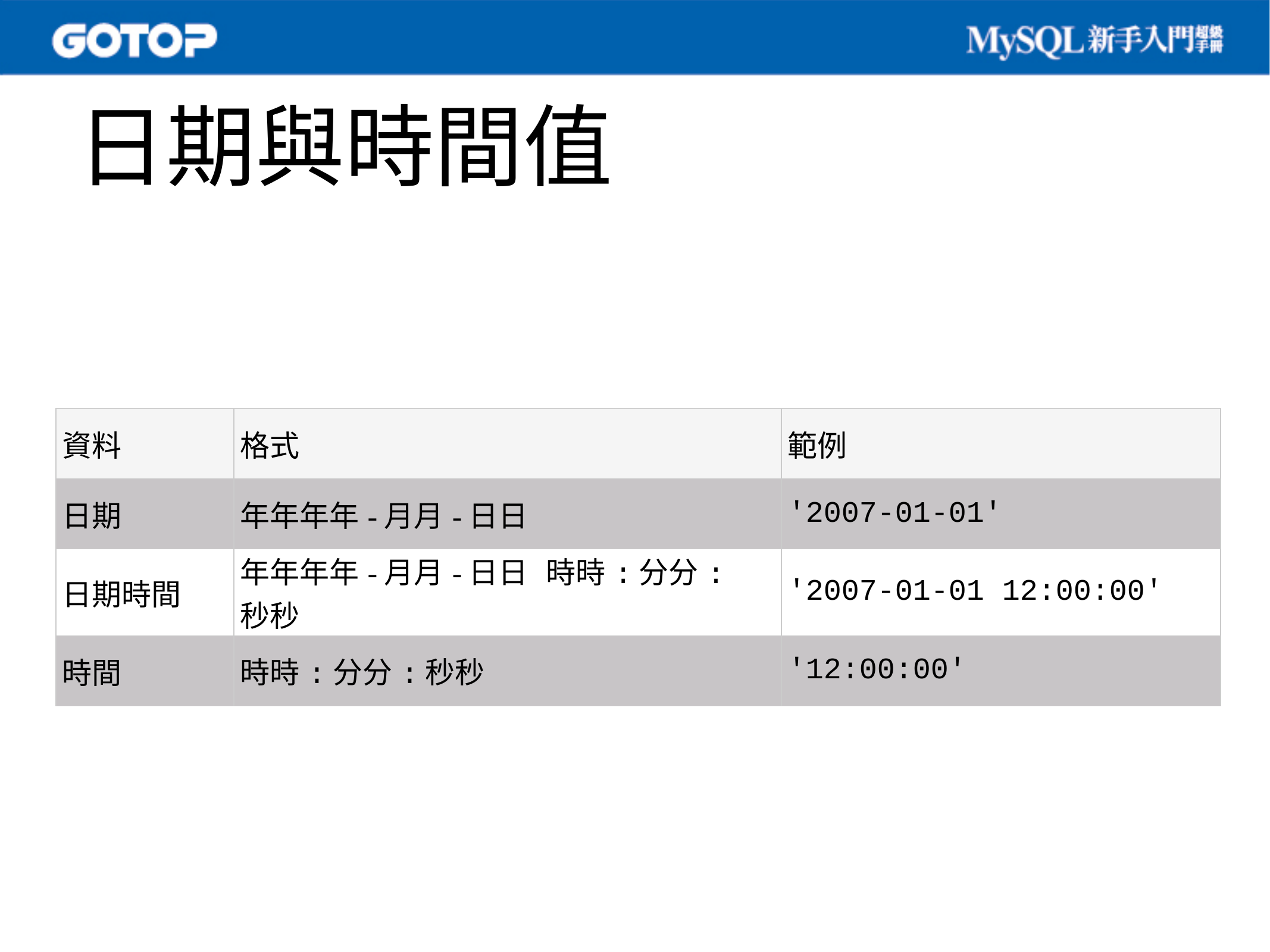

# 日期與時間值
| 資料 | 格式 | 範例 |
| --- | --- | --- |
| 日期 | 年年年年-月月-日日 | '2007-01-01' |
| 日期時間 | 年年年年-月月-日日 時時:分分:秒秒 | '2007-01-01 12:00:00' |
| 時間 | 時時:分分:秒秒 | '12:00:00' |